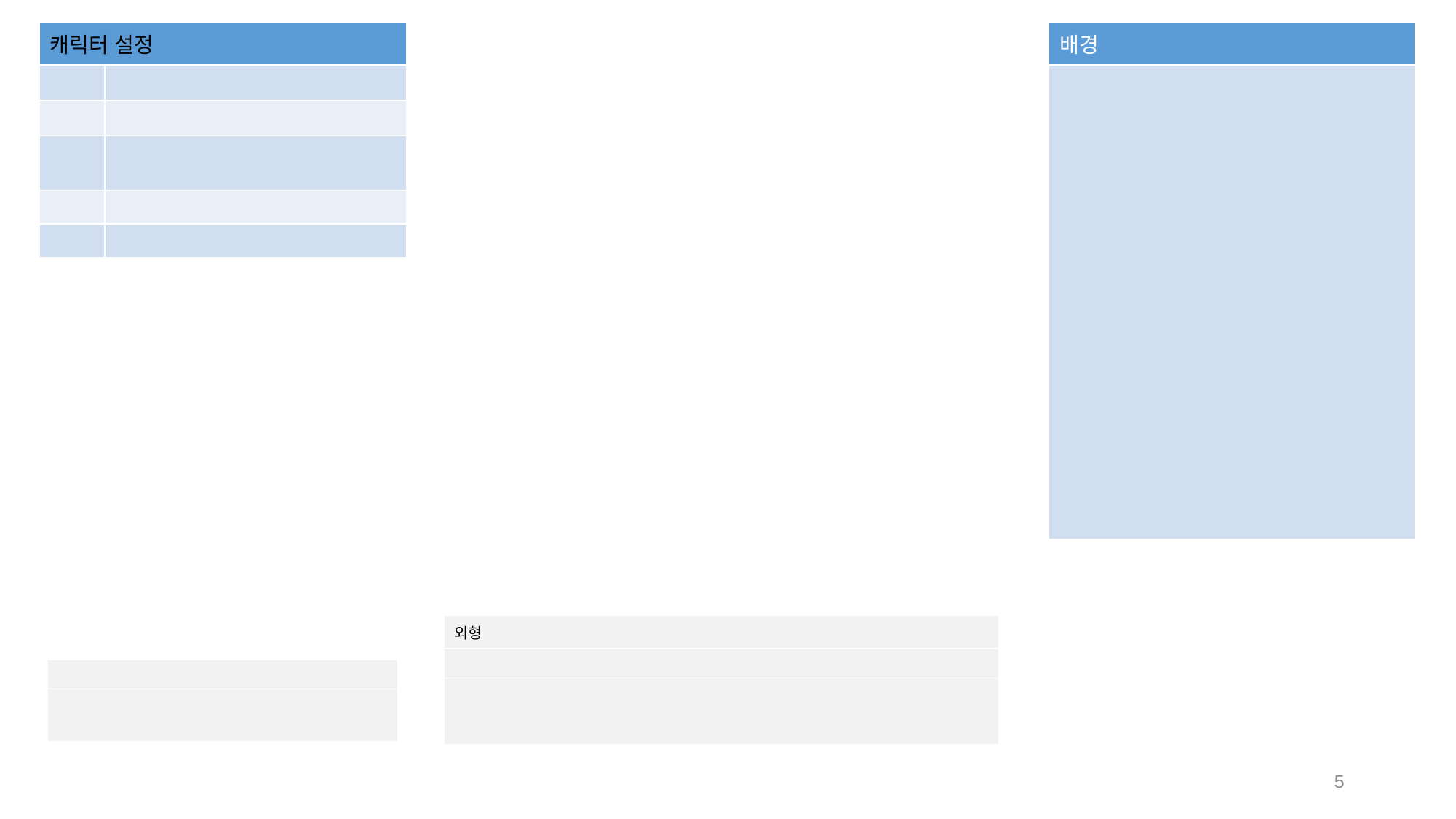

| 캐릭터 설정 |  |
| --- | --- |
|  |  |
|  |  |
|  |  |
|  |  |
|  |  |
| 배경 |
| --- |
|  |
| 외형 |
| --- |
|  |
|  |
|  |
| --- |
|  |
5